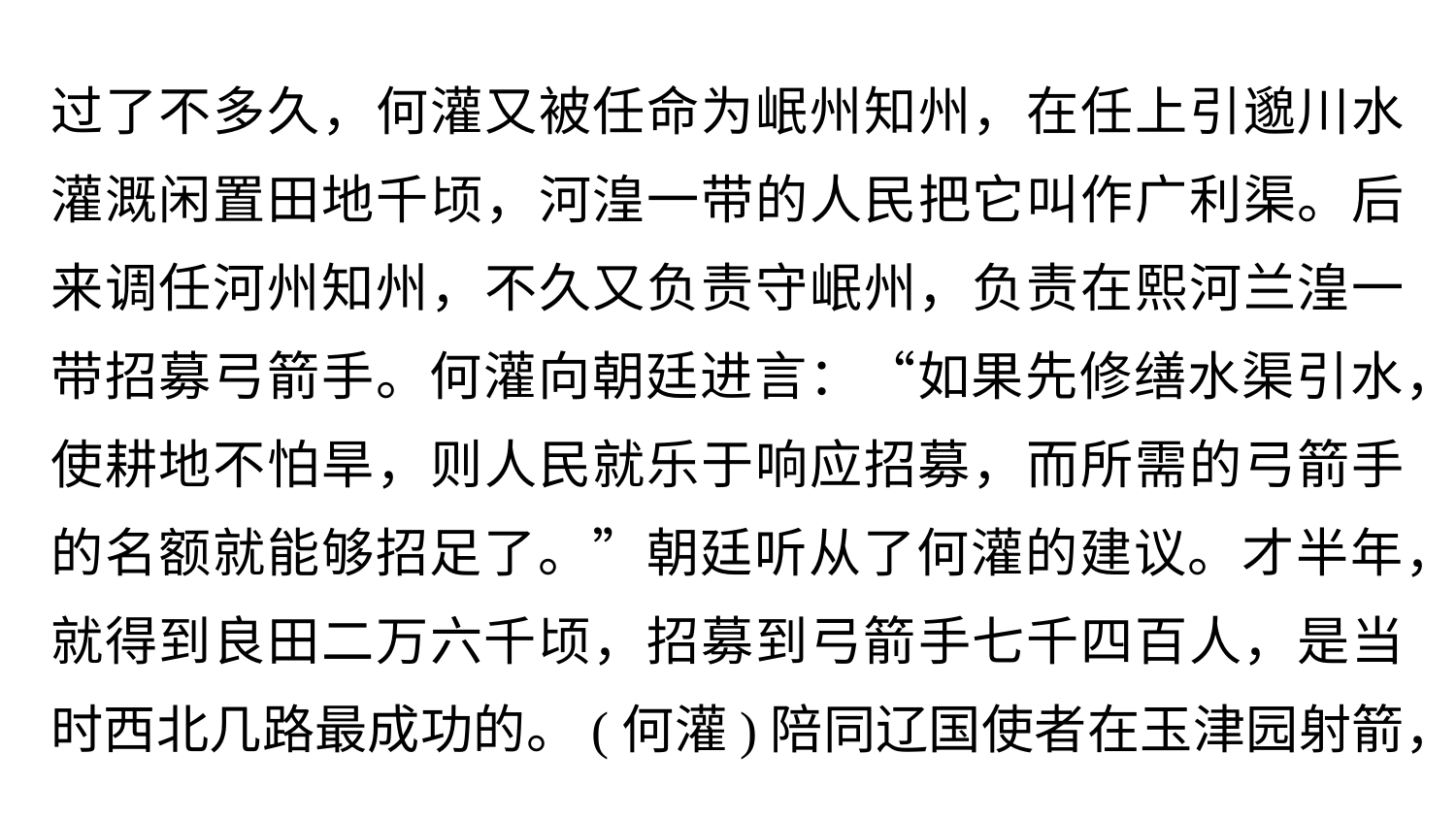

过了不多久，何灌又被任命为岷州知州，在任上引邈川水灌溉闲置田地千顷，河湟一带的人民把它叫作广利渠。后来调任河州知州，不久又负责守岷州，负责在熙河兰湟一带招募弓箭手。何灌向朝廷进言：“如果先修缮水渠引水，使耕地不怕旱，则人民就乐于响应招募，而所需的弓箭手的名额就能够招足了。”朝廷听从了何灌的建议。才半年，就得到良田二万六千顷，招募到弓箭手七千四百人，是当时西北几路最成功的。(何灌)陪同辽国使者在玉津园射箭，